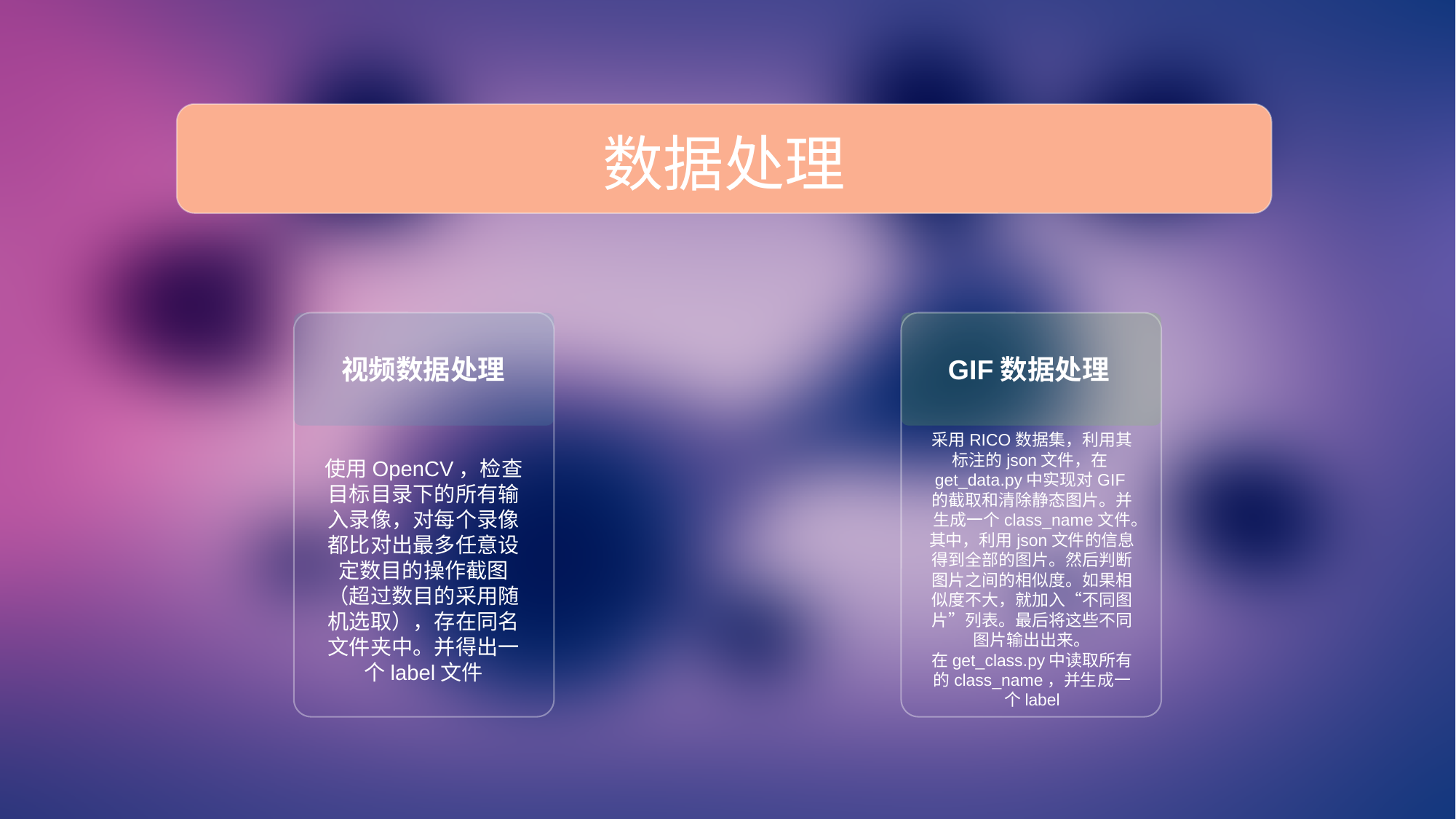

数据处理

GIF数据处理
视频数据处理
采用RICO数据集，利用其标注的json文件，在get_data.py中实现对GIF的截取和清除静态图片。并生成一个class_name文件。其中，利用json文件的信息得到全部的图片。然后判断图片之间的相似度。如果相似度不大，就加入“不同图片”列表。最后将这些不同图片输出出来。
在get_class.py中读取所有的class_name，并生成一个label
使用OpenCV，检查目标目录下的所有输入录像，对每个录像都比对出最多任意设定数目的操作截图（超过数目的采用随机选取），存在同名文件夹中。并得出一个label文件